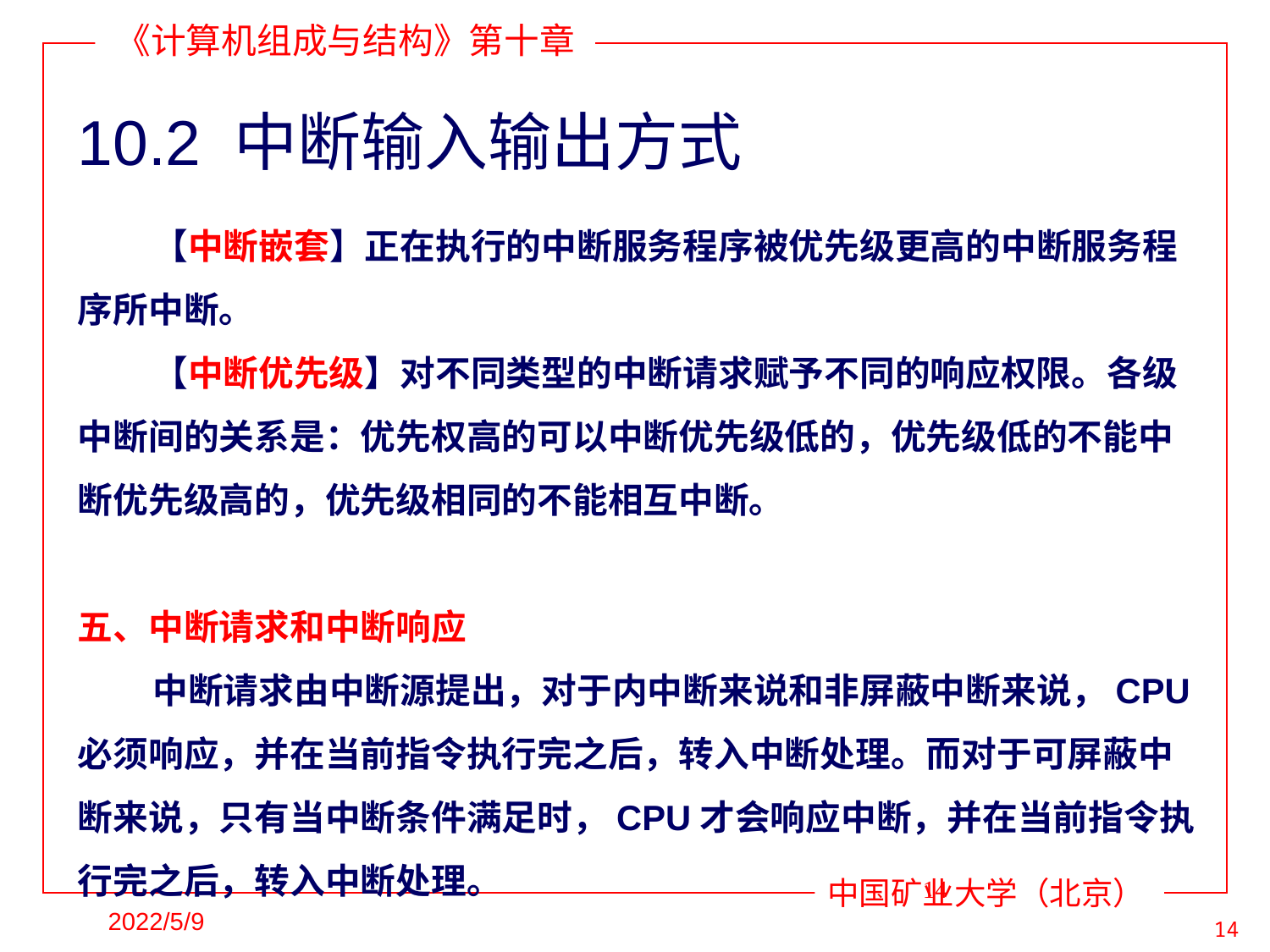

# 10.2 中断输入输出方式
【中断嵌套】正在执行的中断服务程序被优先级更高的中断服务程序所中断。
【中断优先级】对不同类型的中断请求赋予不同的响应权限。各级中断间的关系是：优先权高的可以中断优先级低的，优先级低的不能中断优先级高的，优先级相同的不能相互中断。

五、中断请求和中断响应
中断请求由中断源提出，对于内中断来说和非屏蔽中断来说，CPU必须响应，并在当前指令执行完之后，转入中断处理。而对于可屏蔽中断来说，只有当中断条件满足时，CPU才会响应中断，并在当前指令执行完之后，转入中断处理。
14
2022/5/9